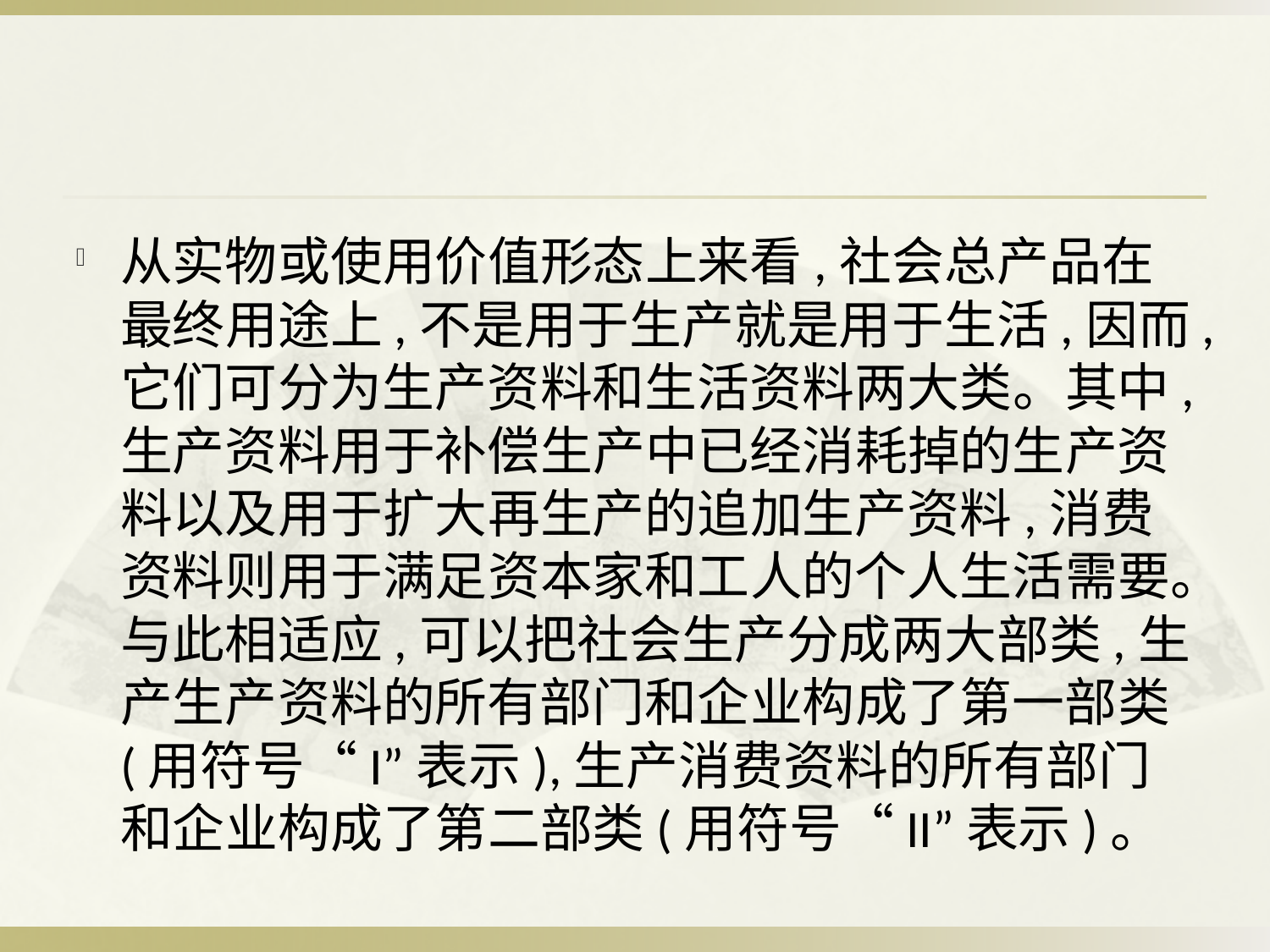

#
从实物或使用价值形态上来看,社会总产品在最终用途上,不是用于生产就是用于生活,因而,它们可分为生产资料和生活资料两大类。其中,生产资料用于补偿生产中已经消耗掉的生产资料以及用于扩大再生产的追加生产资料,消费资料则用于满足资本家和工人的个人生活需要。与此相适应,可以把社会生产分成两大部类,生产生产资料的所有部门和企业构成了第一部类(用符号“I”表示),生产消费资料的所有部门和企业构成了第二部类(用符号“II”表示)。